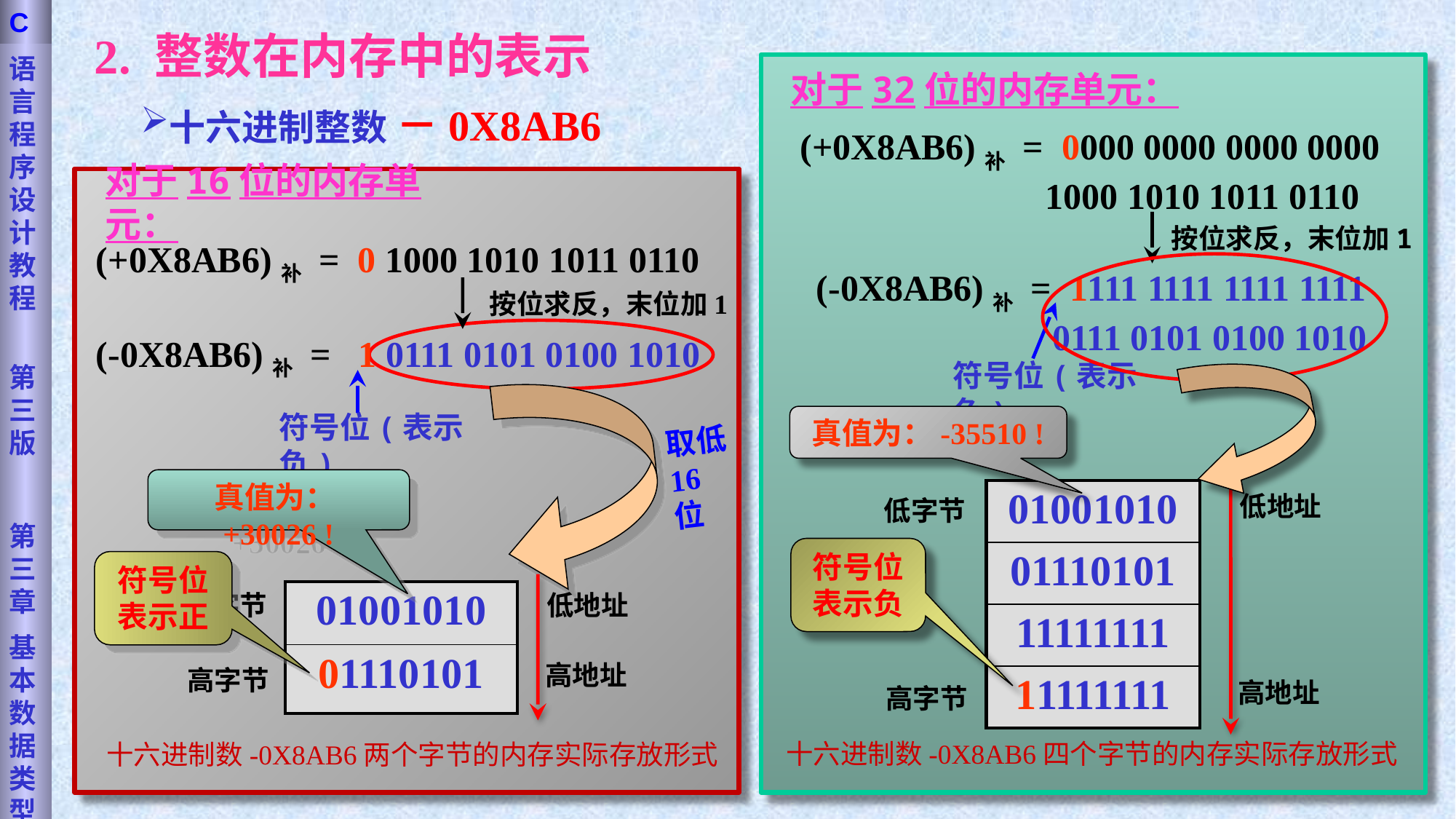

语言程序设计教程
第三版

第三章
基本数据类型
C
2. 整数在内存中的表示

对于32位的内存单元：
十六进制整数 －0X8AB6
(+0X8AB6)补 =  0000 0000 0000 0000
                           1000 1010 1011 0110

对于16位的内存单元：
按位求反，末位加1

(+0X8AB6)补 =  0 1000 1010 1011 0110

(-0X8AB6)补 =  1111 1111 1111 1111
                          0111 0101 0100 1010
按位求反，末位加1

符号位(表示负)

(-0X8AB6)补 =   1 0111 0101 0100 1010

符号位(表示负)

取低16位
真值为：-35510 !
真值为：+30026 !

| 01001010 |
| --- |
| 01110101 |
| 11111111 |
| 11111111 |
低地址
高地址
低字节
高字节
符号位
表示负
符号位
表示正

| 01001010 |
| --- |
| 01110101 |
低字节
高字节
低地址
高地址
十六进制数-0X8AB6四个字节的内存实际存放形式
十六进制数-0X8AB6两个字节的内存实际存放形式
17